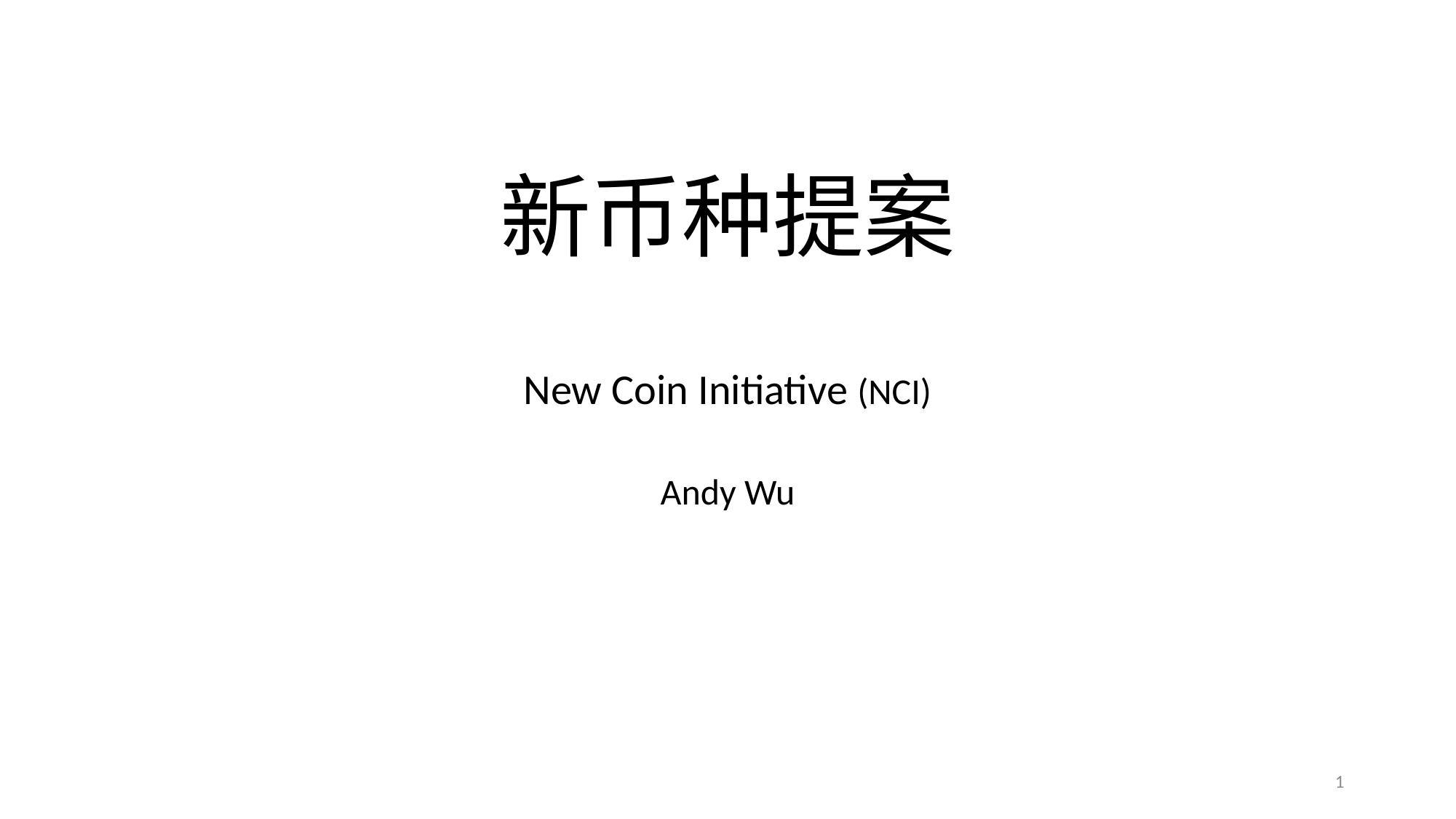

# 新币种提案 New Coin Initiative (NCI)
Andy Wu
1